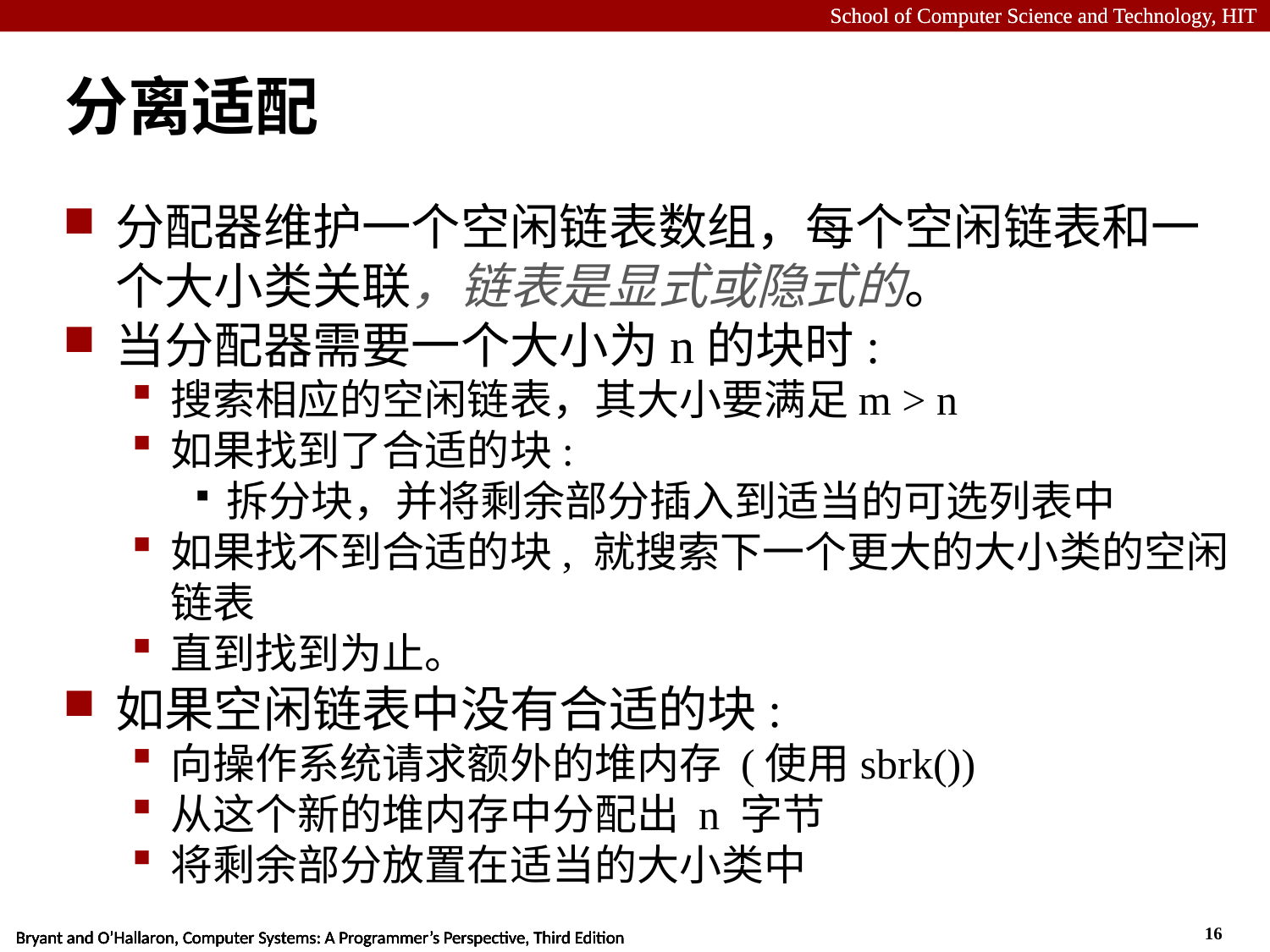

# 分离适配
分配器维护一个空闲链表数组，每个空闲链表和一个大小类关联，链表是显式或隐式的。
当分配器需要一个大小为n的块时:
搜索相应的空闲链表，其大小要满足m > n
如果找到了合适的块:
拆分块，并将剩余部分插入到适当的可选列表中
如果找不到合适的块, 就搜索下一个更大的大小类的空闲链表
直到找到为止。
如果空闲链表中没有合适的块:
向操作系统请求额外的堆内存 (使用sbrk())
从这个新的堆内存中分配出 n 字节
将剩余部分放置在适当的大小类中